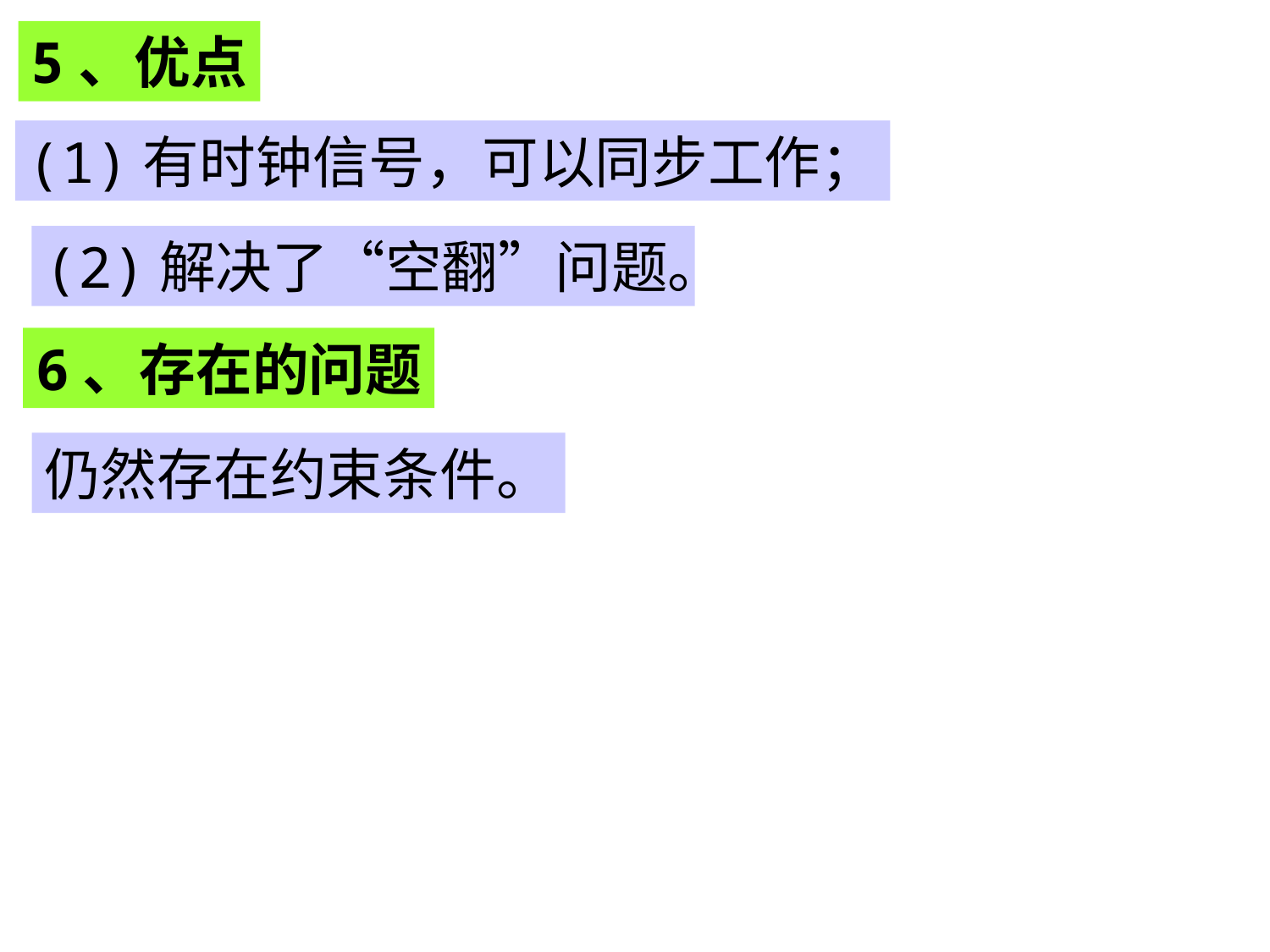

5、优点
(1)有时钟信号，可以同步工作；
(2)解决了“空翻”问题。
6、存在的问题
仍然存在约束条件。
33